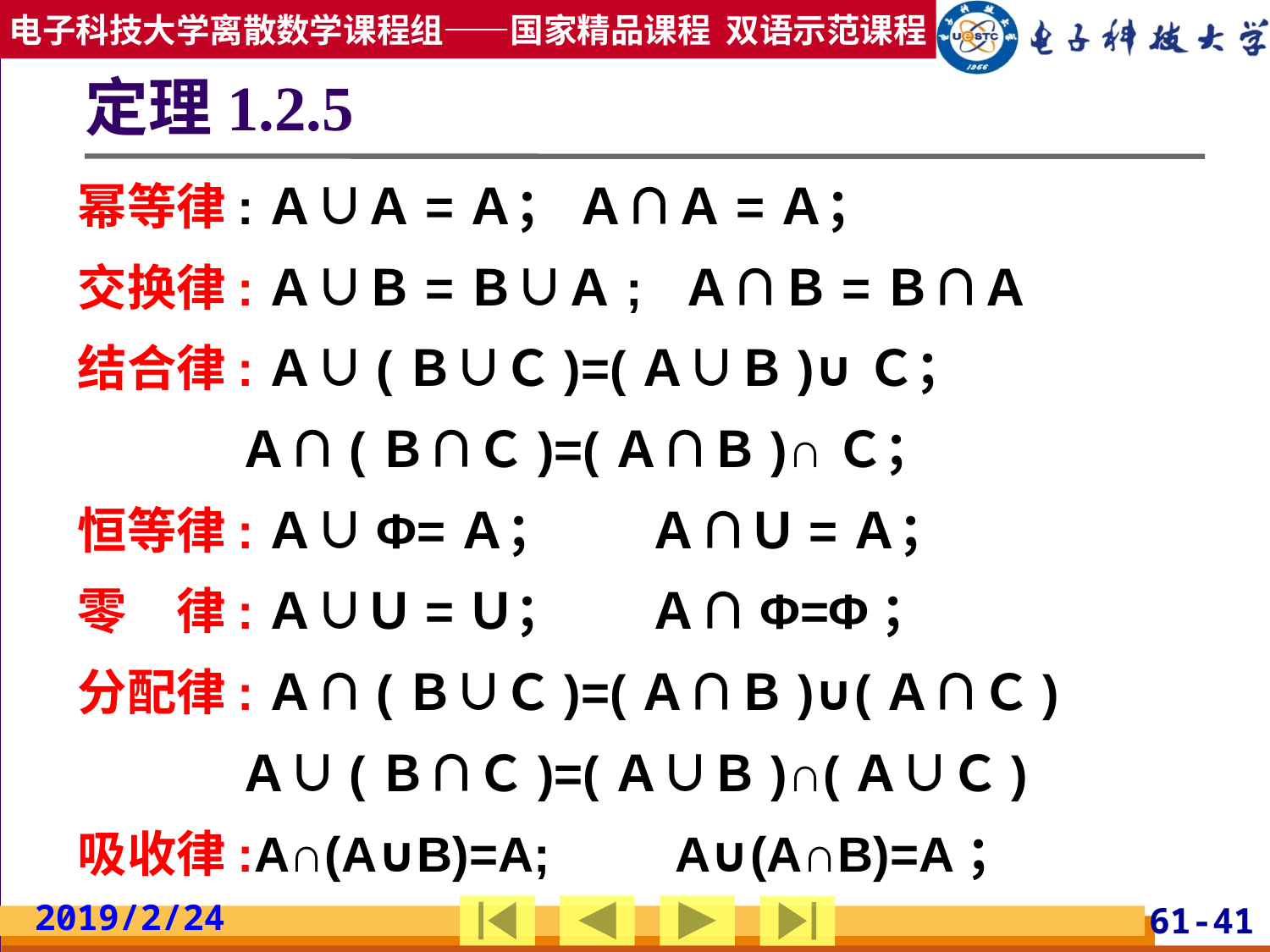

# 定理1.2.5
幂等律:Ａ∪Ａ=Ａ； Ａ∩Ａ=Ａ；
交换律:Ａ∪Ｂ=Ｂ∪Ａ;  Ａ∩Ｂ=Ｂ∩Ａ
结合律:Ａ∪(Ｂ∪Ｃ)=(Ａ∪Ｂ)∪Ｃ；
	  Ａ∩(Ｂ∩Ｃ)=(Ａ∩Ｂ)∩Ｃ；
恒等律:Ａ∪Φ=Ａ；	Ａ∩Ｕ=Ａ；
零　律:Ａ∪Ｕ=Ｕ；	Ａ∩Φ=Φ；
分配律:Ａ∩(Ｂ∪Ｃ)=(Ａ∩Ｂ)∪(Ａ∩Ｃ)
	  Ａ∪(Ｂ∩Ｃ)=(Ａ∪Ｂ)∩(Ａ∪Ｃ)
吸收律:A∩(A∪B)=A;	  A∪(A∩B)=A；
2019/2/24